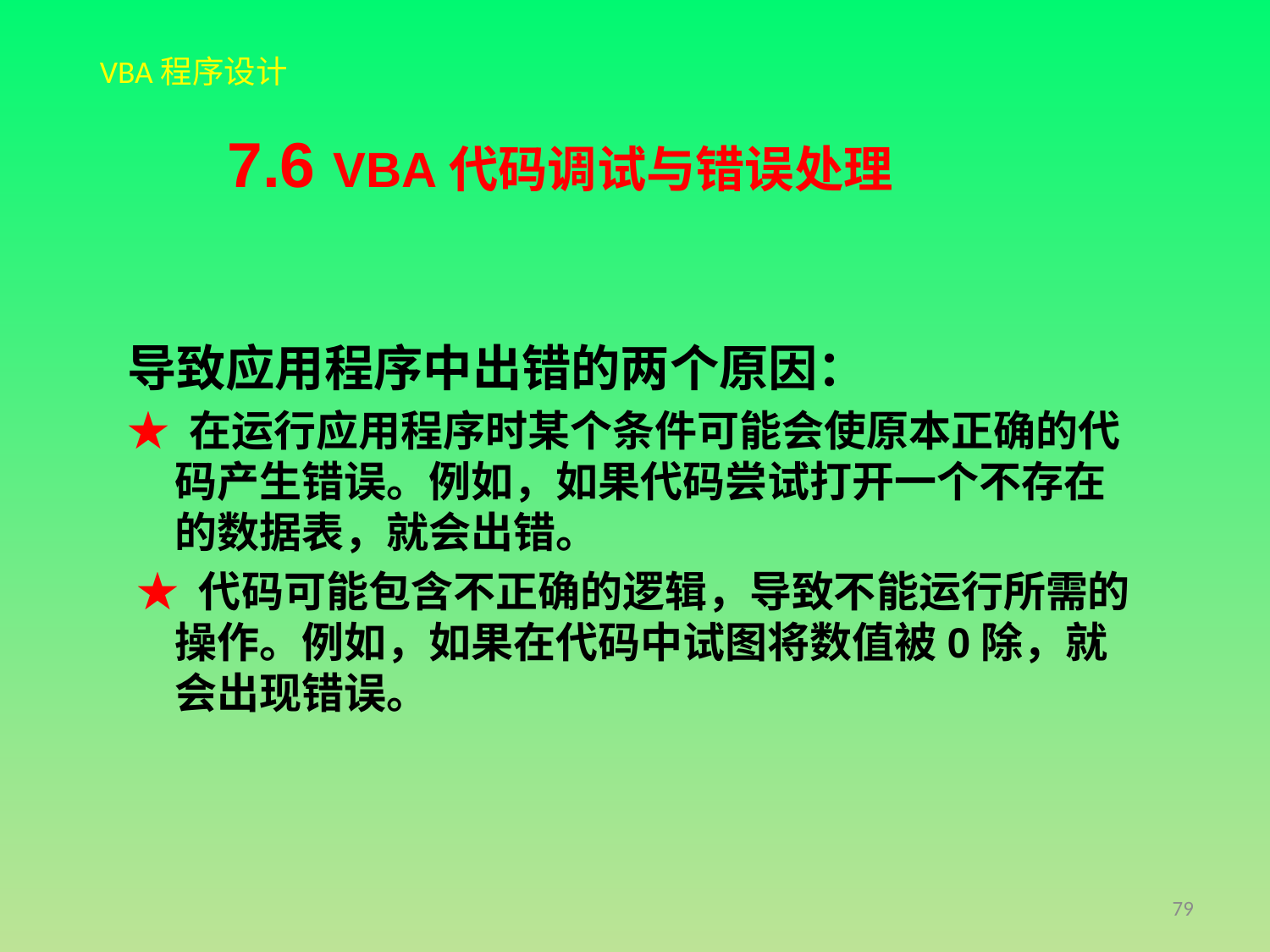

7.6 VBA代码调试与错误处理
导致应用程序中出错的两个原因：
★ 在运行应用程序时某个条件可能会使原本正确的代码产生错误。例如，如果代码尝试打开一个不存在的数据表，就会出错。
 ★ 代码可能包含不正确的逻辑，导致不能运行所需的操作。例如，如果在代码中试图将数值被0除，就会出现错误。
79